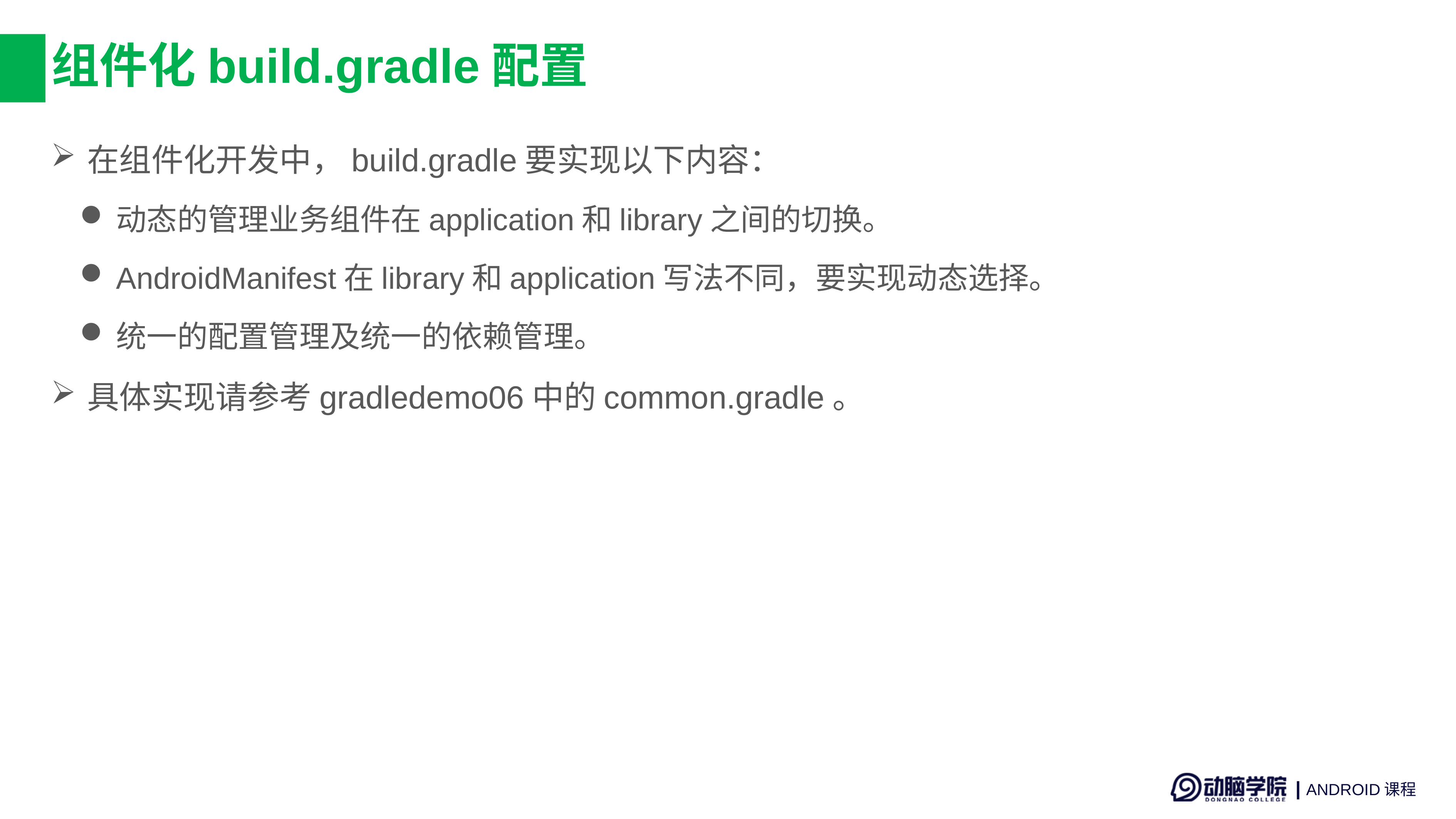

# 组件化build.gradle配置
在组件化开发中，build.gradle要实现以下内容：
动态的管理业务组件在application和library之间的切换。
AndroidManifest在library和application写法不同，要实现动态选择。
统一的配置管理及统一的依赖管理。
具体实现请参考gradledemo06中的common.gradle。